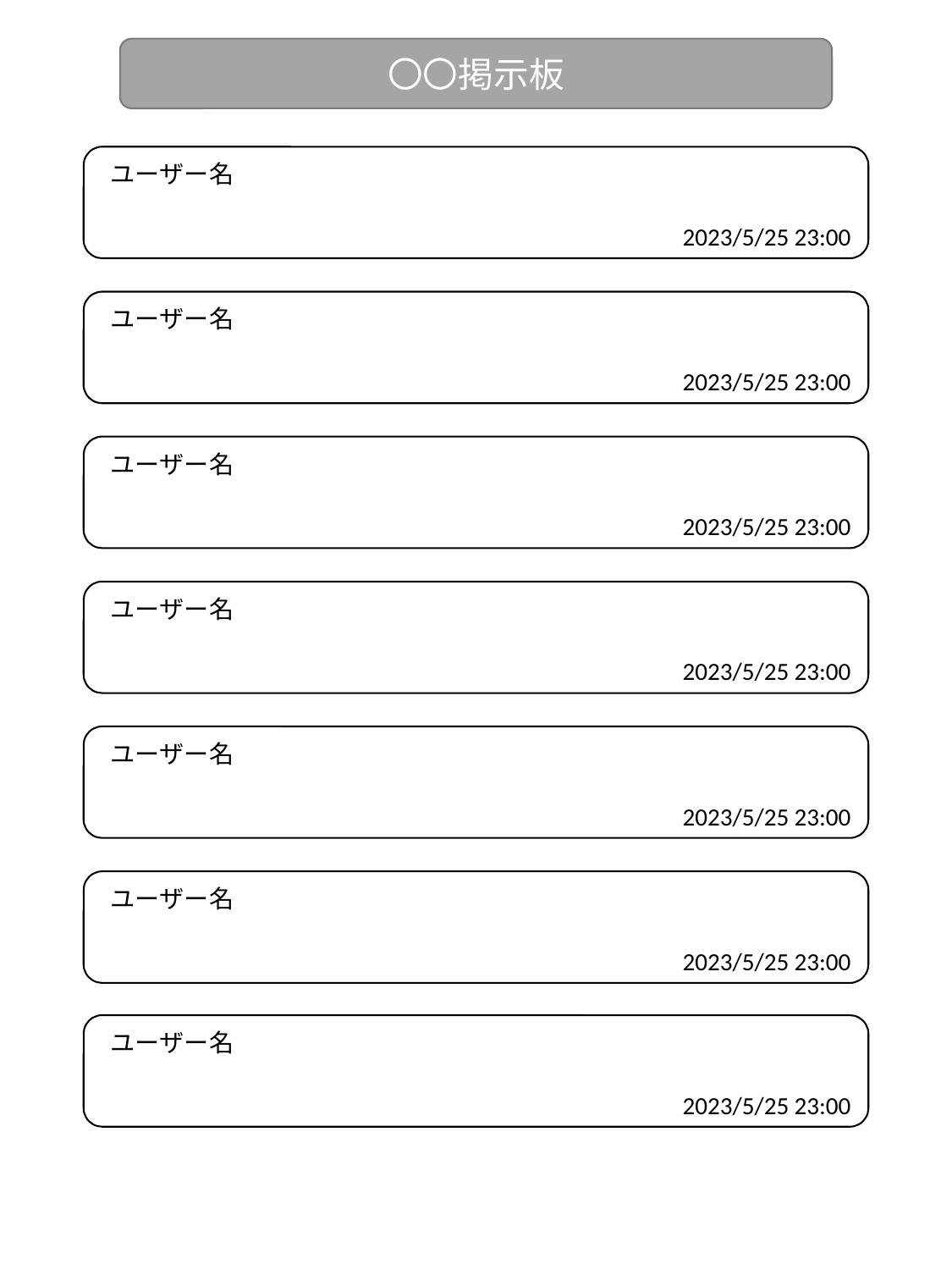

〇〇掲示板

ユーザー名
2023/5/25 23:00

ユーザー名
2023/5/25 23:00

ユーザー名
2023/5/25 23:00

ユーザー名
2023/5/25 23:00

ユーザー名
2023/5/25 23:00

ユーザー名
2023/5/25 23:00

ユーザー名
2023/5/25 23:00